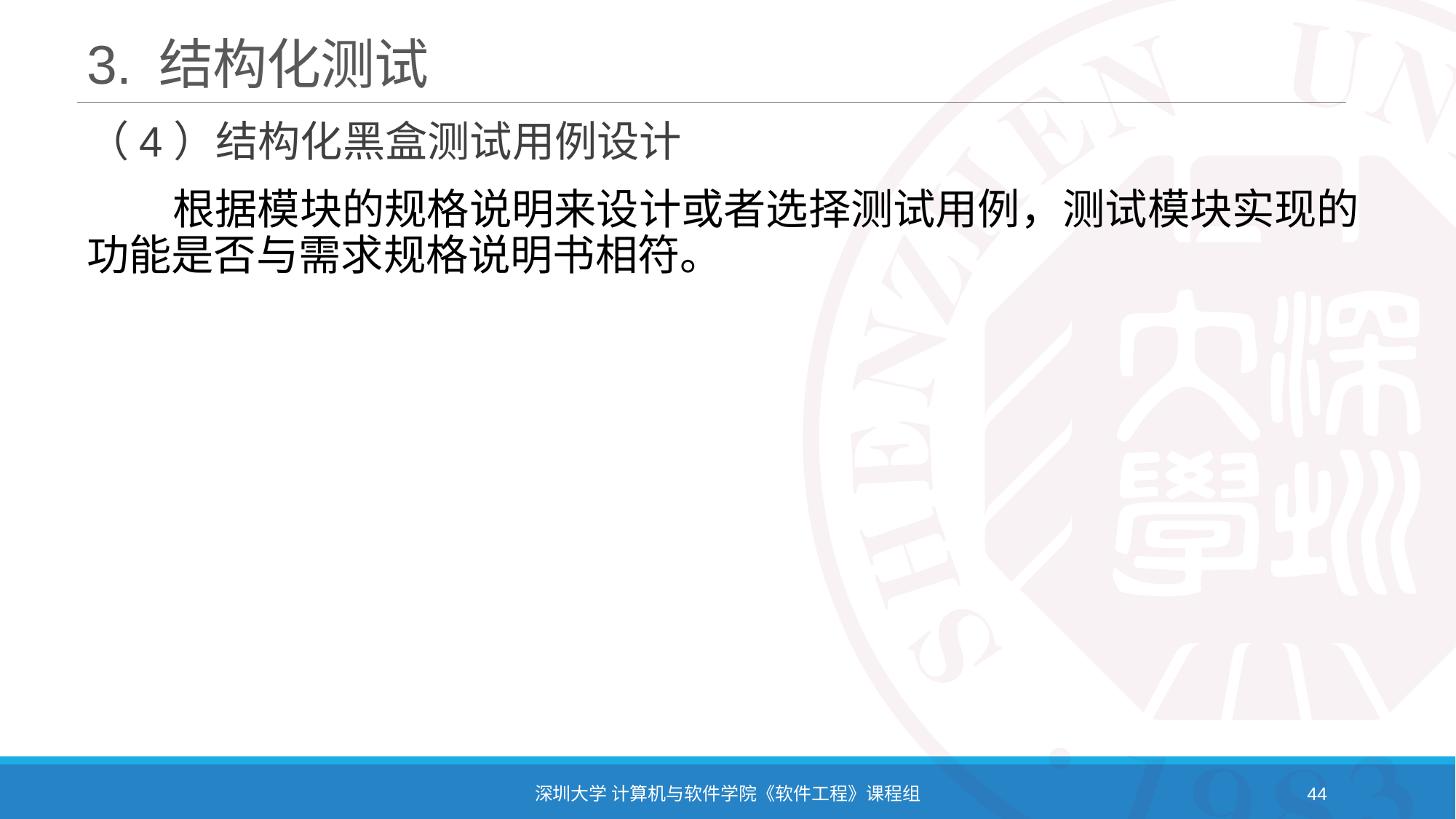

# 3. 结构化测试
（4）结构化黑盒测试用例设计
        根据模块的规格说明来设计或者选择测试用例，测试模块实现的功能是否与需求规格说明书相符。

深圳大学 计算机与软件学院《软件工程》课程组
44